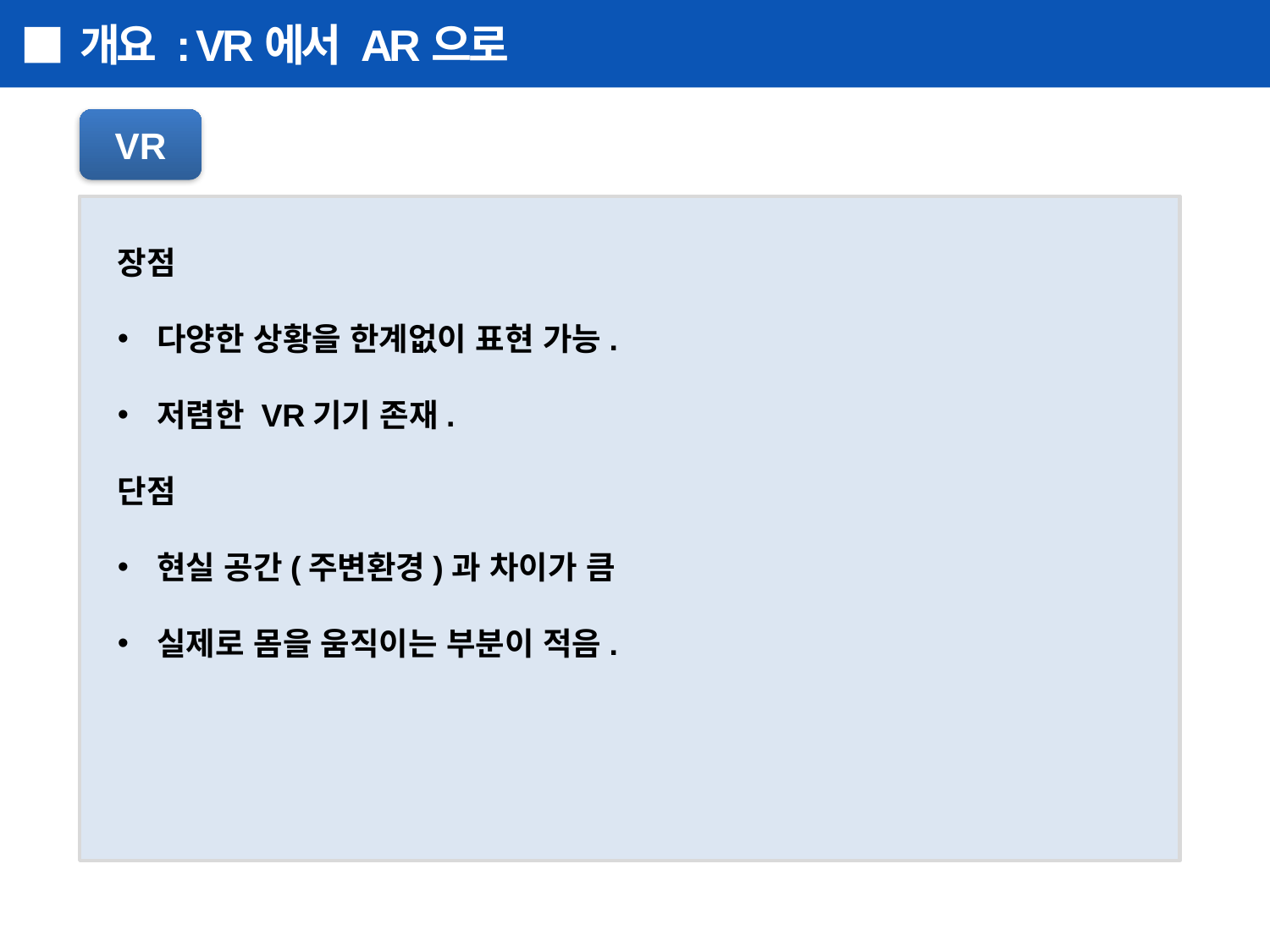

개요 : VR에서 AR으로
VR

장점

다양한 상황을 한계없이 표현 가능.

저렴한 VR기기 존재.

단점

현실 공간(주변환경)과 차이가 큼

실제로 몸을 움직이는 부분이 적음.